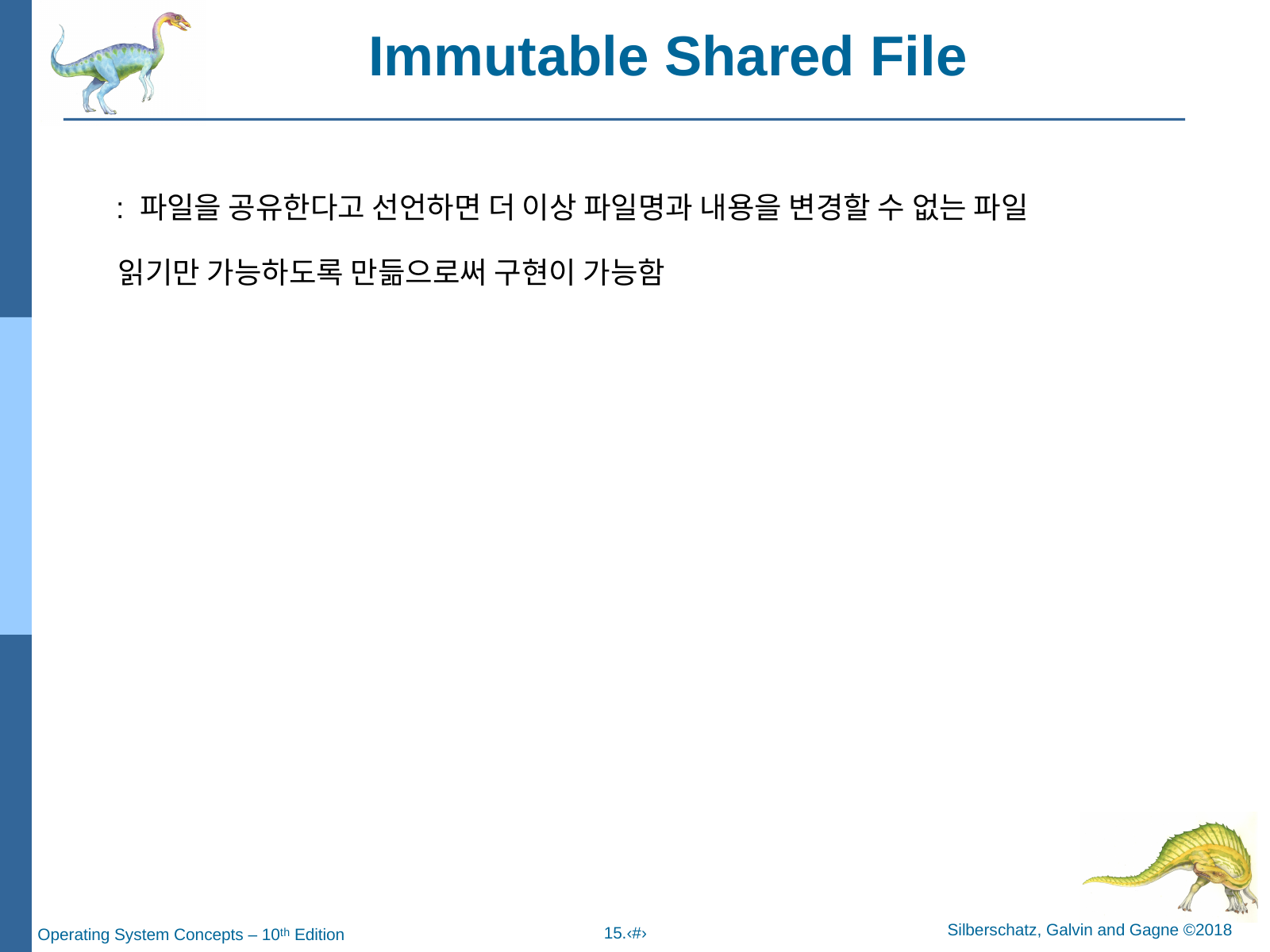

Immutable Shared File

: 파일을 공유한다고 선언하면 더 이상 파일명과 내용을 변경할 수 없는 파일
읽기만 가능하도록 만듦으로써 구현이 가능함

Silberschatz, Galvin and Gagne ©2018
15.‹#›
Operating System Concepts – 10ᵗʰ Edition